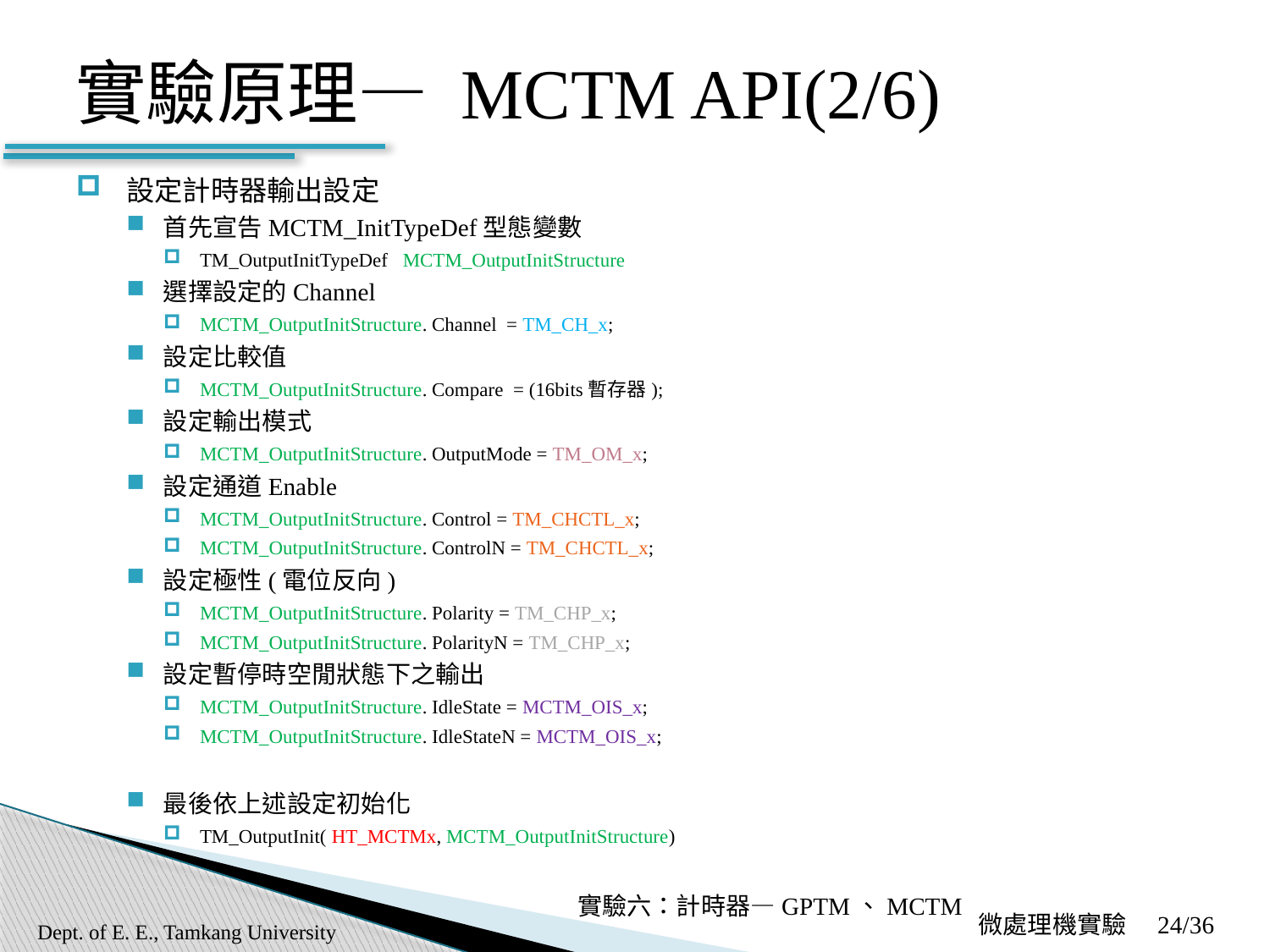

# 實驗原理— MCTM API(2/6)
設定計時器輸出設定
首先宣告MCTM_InitTypeDef型態變數
TM_OutputInitTypeDef   MCTM_OutputInitStructure
選擇設定的Channel
MCTM_OutputInitStructure. Channel  = TM_CH_x;
設定比較值
MCTM_OutputInitStructure. Compare  = (16bits暫存器);
設定輸出模式
MCTM_OutputInitStructure. OutputMode = TM_OM_x;
設定通道Enable
MCTM_OutputInitStructure. Control = TM_CHCTL_x;
MCTM_OutputInitStructure. ControlN = TM_CHCTL_x;
設定極性(電位反向)
MCTM_OutputInitStructure. Polarity = TM_CHP_x;
MCTM_OutputInitStructure. PolarityN = TM_CHP_x;
設定暫停時空閒狀態下之輸出
MCTM_OutputInitStructure. IdleState = MCTM_OIS_x;
MCTM_OutputInitStructure. IdleStateN = MCTM_OIS_x;

最後依上述設定初始化
TM_OutputInit( HT_MCTMx, MCTM_OutputInitStructure)